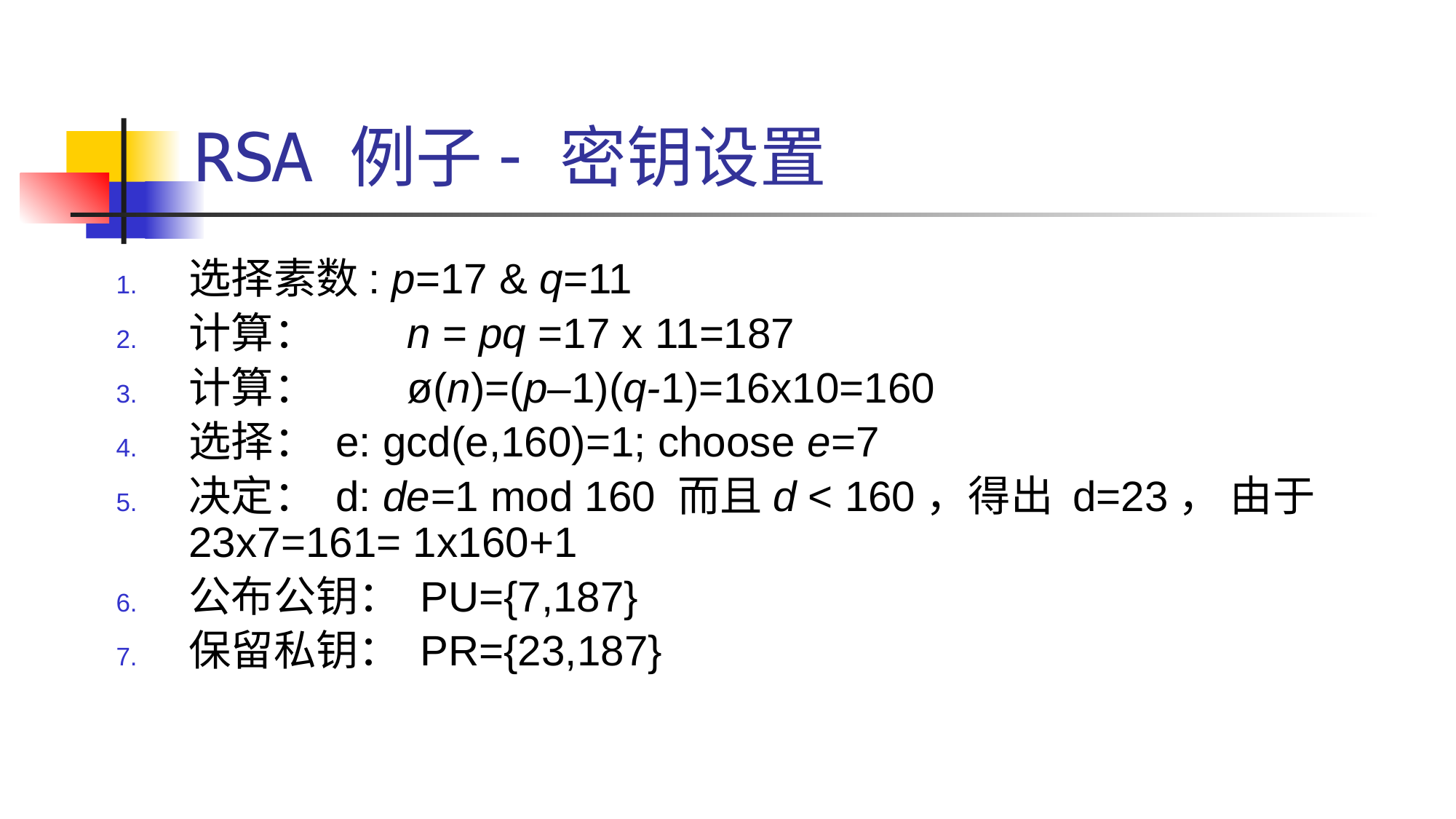

# RSA 例子- 密钥设置
选择素数: p=17 & q=11
计算：	n = pq =17 x 11=187
计算：	ø(n)=(p–1)(q-1)=16x10=160
选择： e: gcd(e,160)=1; choose e=7
决定： d: de=1 mod 160 而且d < 160，得出 d=23， 由于23x7=161= 1x160+1
公布公钥： PU={7,187}
保留私钥： PR={23,187}